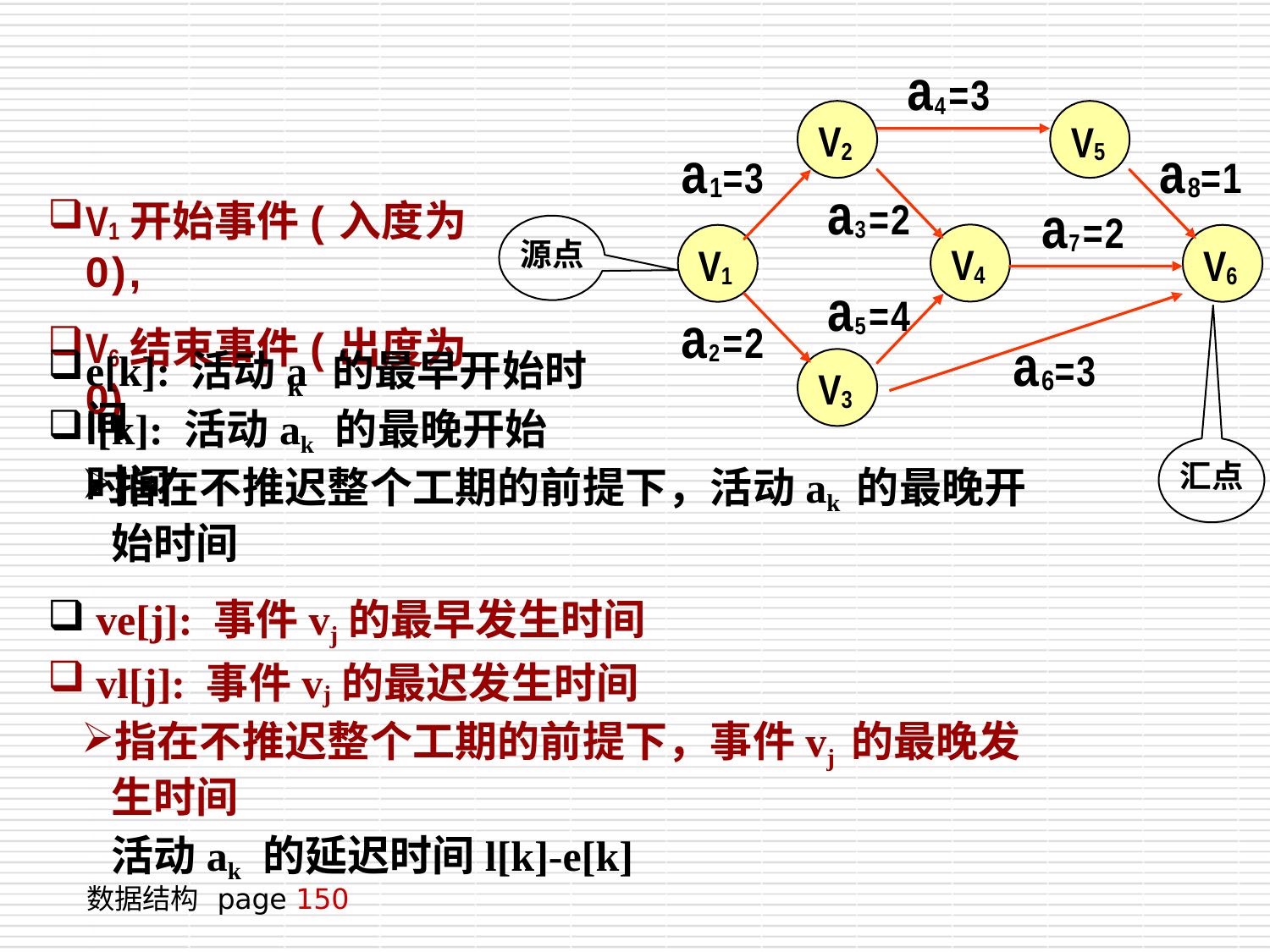

# a4=3
V5
a7=2

V2
a3=2
a5=4
V3

a =3
a =1
V1开始事件(入度为0),
V6结束事件(出度为0)
1
8

V1
a2=2
源点
V4
V6

a =3
e[k]: 活动a 的最早开始时间

6
k
l[k]: 活动ak 的最晚开始时间
汇点
指在不推迟整个工期的前提下，活动ak 的最晚开 始时间
ve[j]: 事件vj的最早发生时间
vl[j]: 事件vj的最迟发生时间
指在不推迟整个工期的前提下，事件vj 的最晚发 生时间
活动ak 的延迟时间l[k]-e[k]
数据结构 page 150